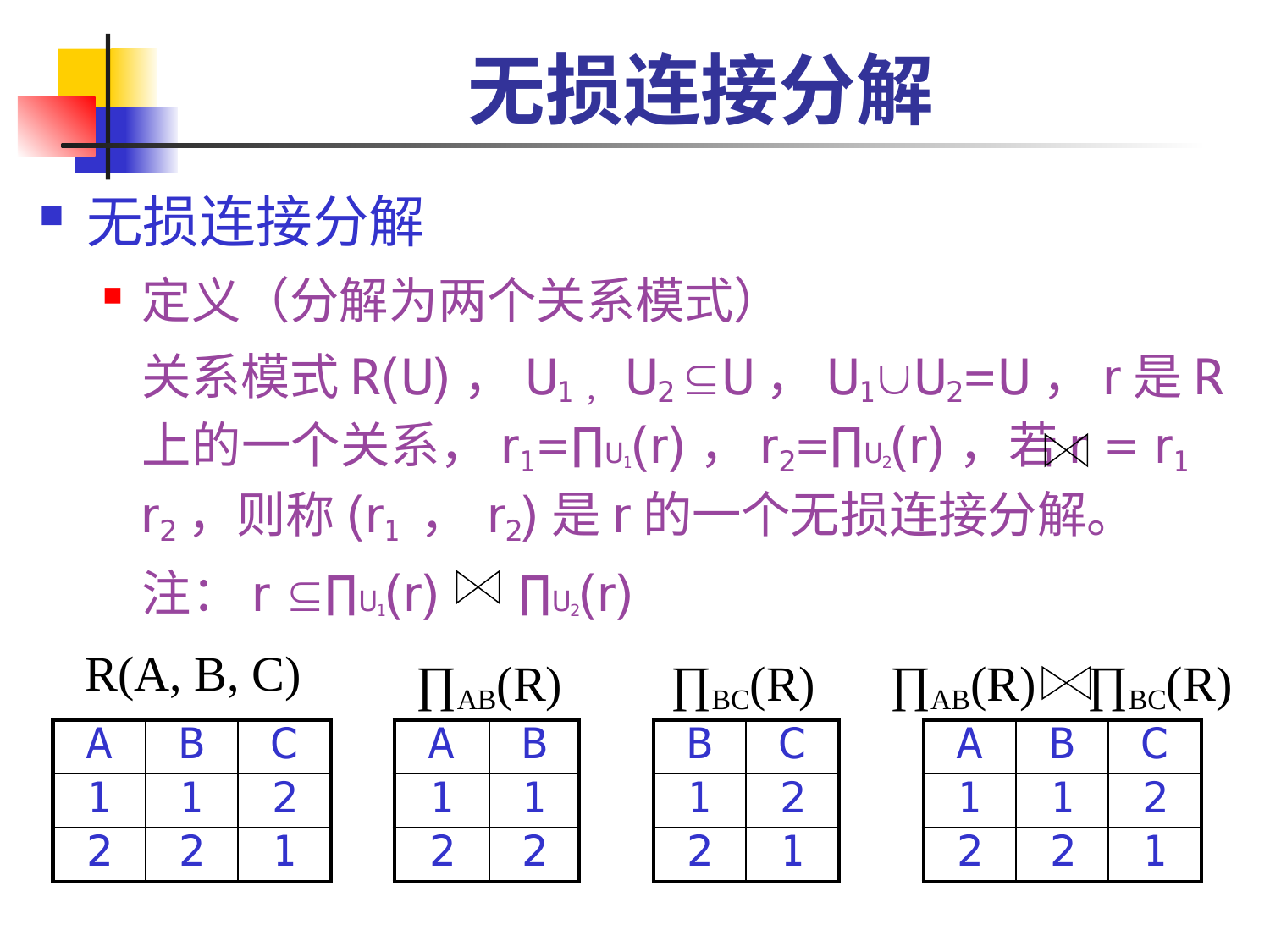

# 无损连接分解
无损连接分解
定义（分解为两个关系模式）
	关系模式R(U)，U1，U2 ⊆U，U1∪U2=U，r是R上的一个关系，r1=∏U1(r)，r2=∏U2(r)，若r = r1    r2，则称(r1 ， r2)是r的一个无损连接分解。
	注：r ⊆∏U1(r)     ∏U2(r)

R(A, B, C)
∏AB(R)
∏BC(R)
∏AB(R)
∏BC(R)

| A | B | C |
| --- | --- | --- |
| 1 | 1 | 2 |
| 2 | 2 | 1 |
| A | B |
| --- | --- |
| 1 | 1 |
| 2 | 2 |
| B | C |
| --- | --- |
| 1 | 2 |
| 2 | 1 |
| A | B | C |
| --- | --- | --- |
| 1 | 1 | 2 |
| 2 | 2 | 1 |